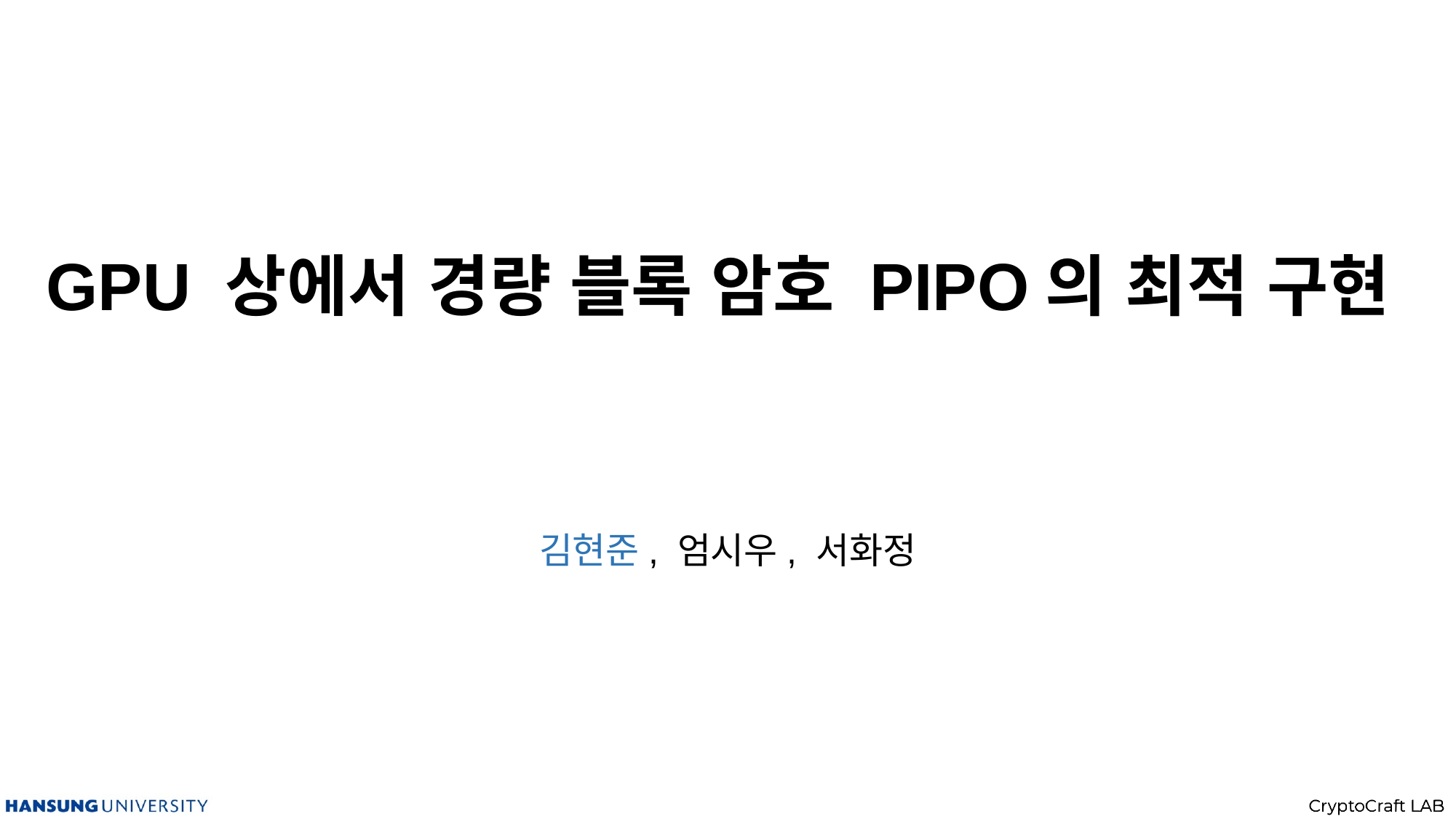

# GPU 상에서 경량 블록 암호 PIPO의 최적 구현
김현준, 엄시우, 서화정